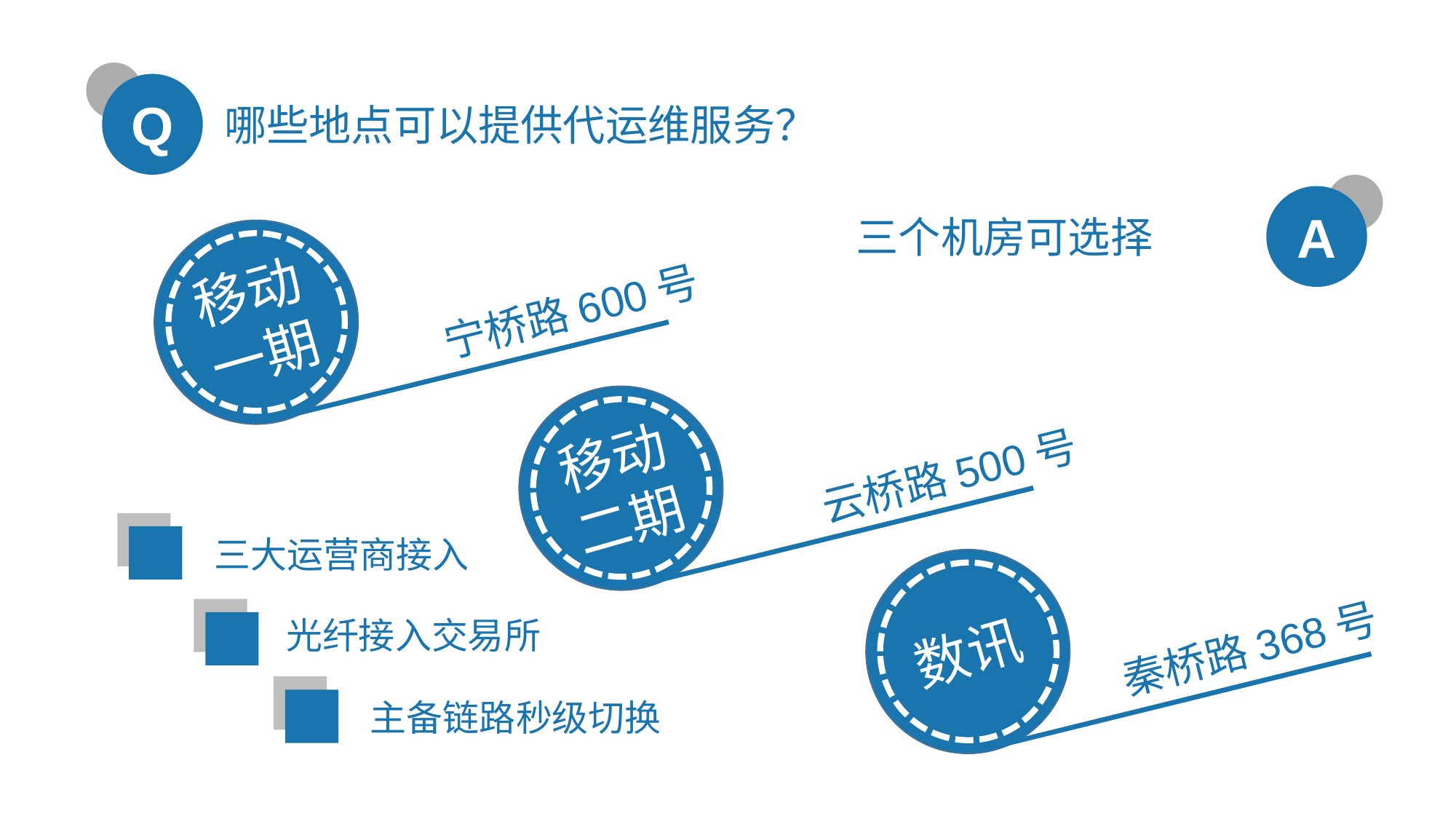

Q
哪些地点可以提供代运维服务？

A
三个机房可选择

移动一期

宁桥路600号

移动二期

云桥路500号

三大运营商接入

数讯

秦桥路368号

光纤接入交易所

主备链路秒级切换